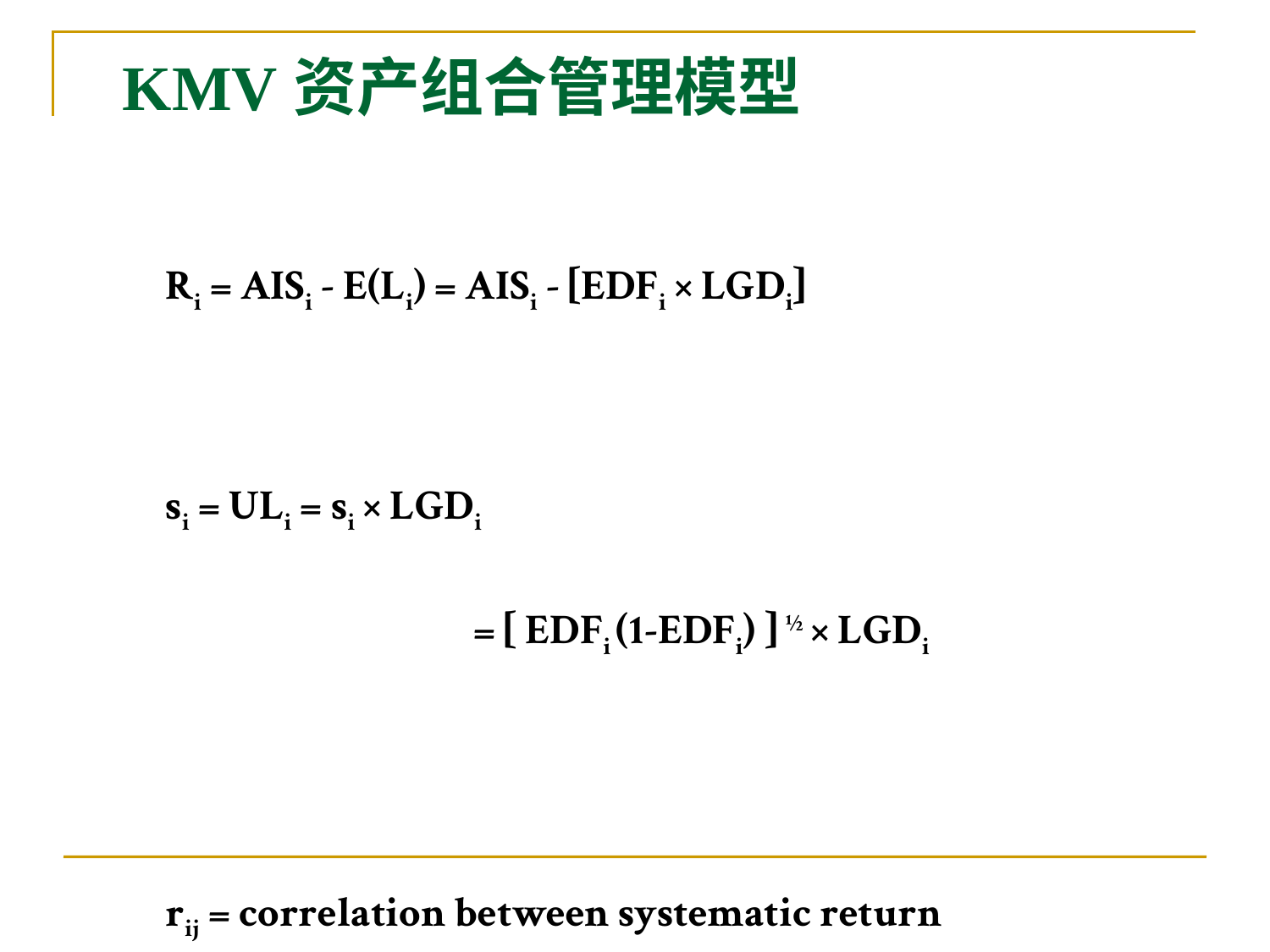

# KMV资产组合管理模型
Ri = AISi - E(Li) = AISi - [EDFi × LGDi]

si = ULi = si × LGDi
			 = [ EDFi (1-EDFi) ] ½ × LGDi

rij = correlation between systematic return components of equity returns of borrower i and borrower j.